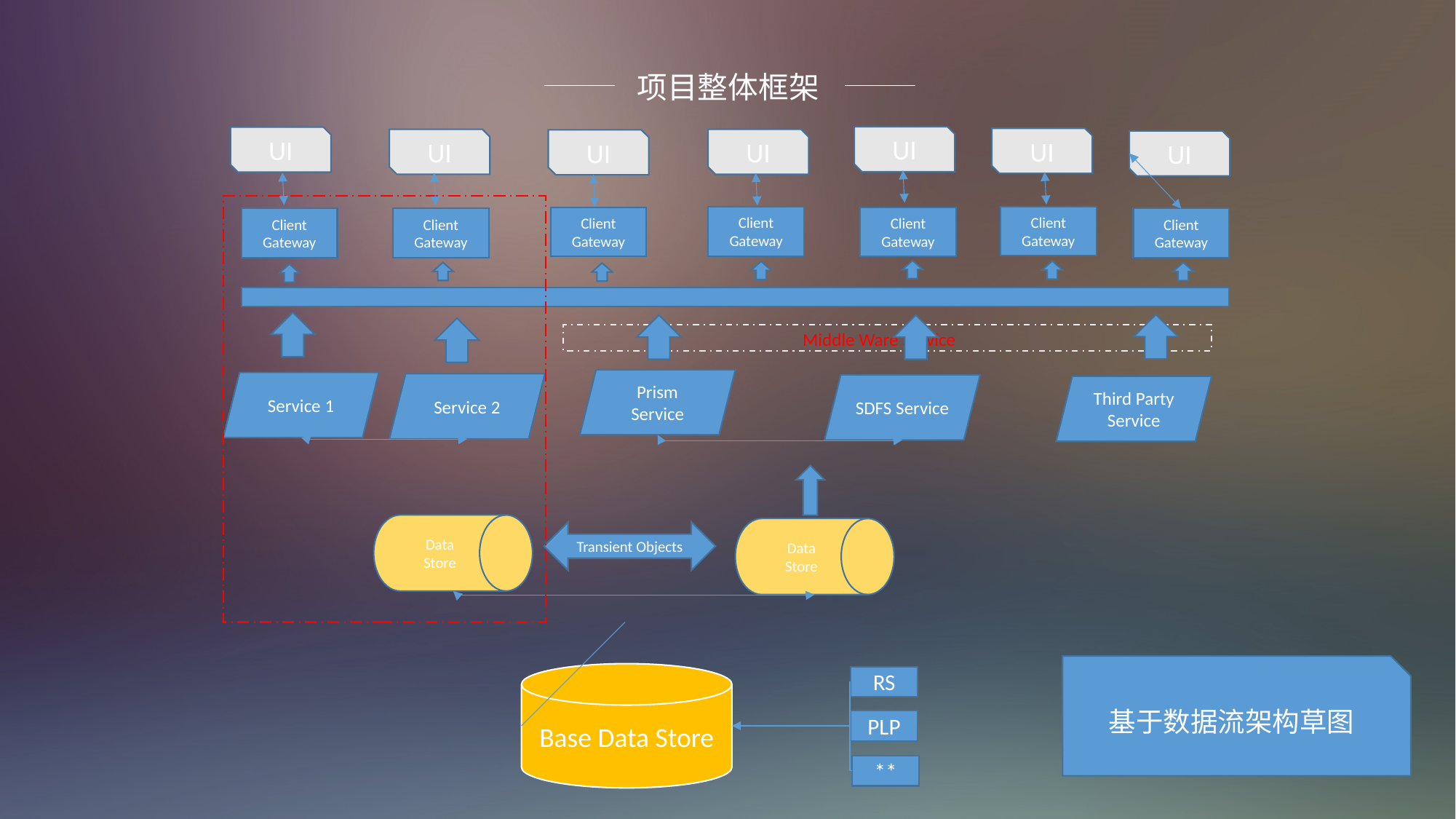

项目整体框架
UI
UI
UI
UI
UI
UI
UI

Client Gateway
Client Gateway
Client Gateway
Client Gateway
Client Gateway
Client Gateway
Client Gateway

Middle Ware Service

Prism Service
Service 1
Service 2
SDFS Service
Third Party Service

Data Store
Data Store
Transient Objects
基于数据流架构草图
Base Data Store
RS
PLP
**